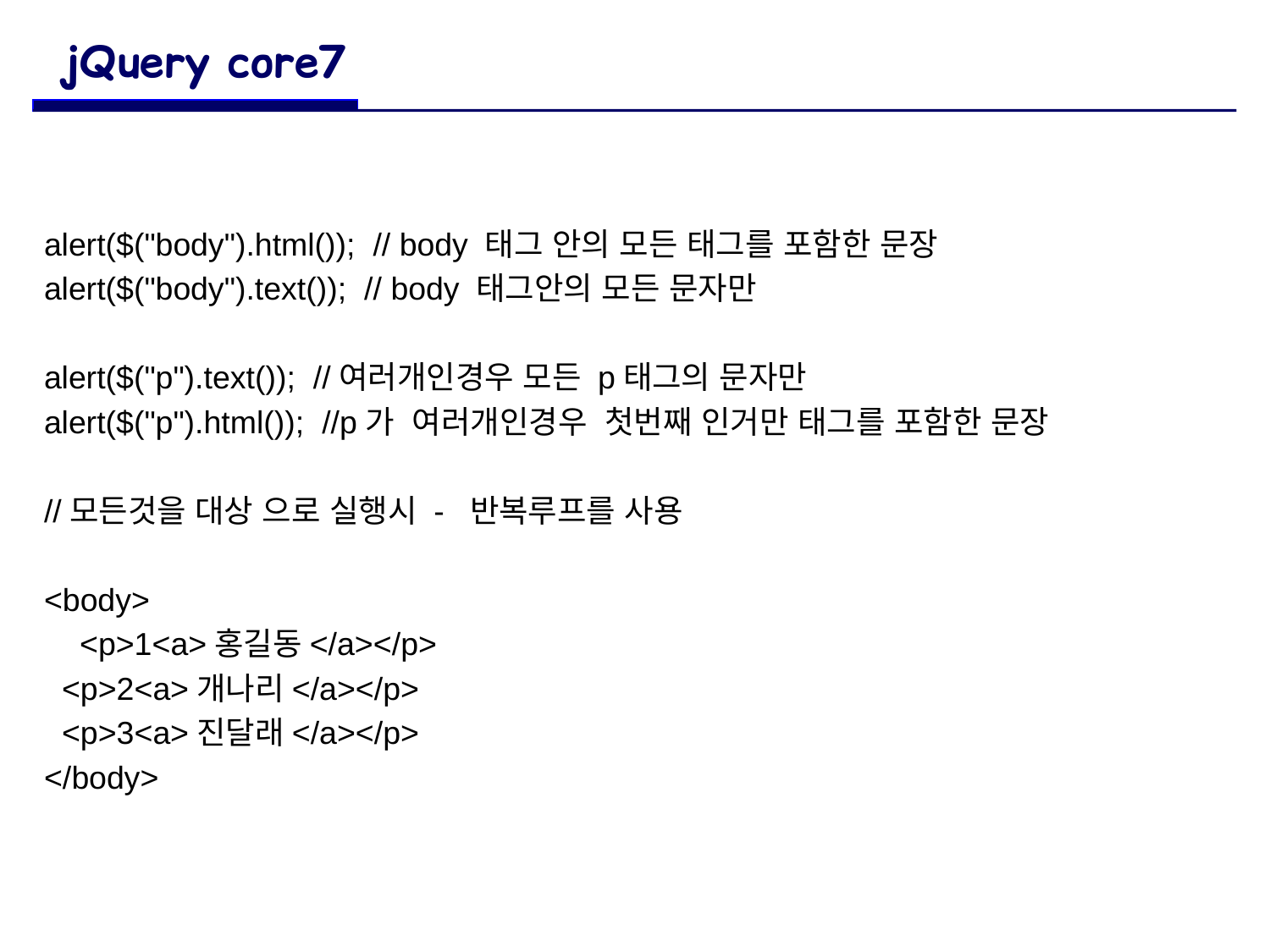

# jQuery core7

alert($("body").html());  // body 태그 안의 모든 태그를 포함한 문장
alert($("body").text());  // body 태그안의 모든 문자만

alert($("p").text());  //여러개인경우 모든 p태그의 문자만
alert($("p").html());  //p가  여러개인경우  첫번째 인거만 태그를 포함한 문장

//모든것을 대상 으로 실행시 -  반복루프를 사용

<body>
    <p>1<a>홍길동</a></p>
  <p>2<a>개나리</a></p>
  <p>3<a>진달래</a></p>
</body>